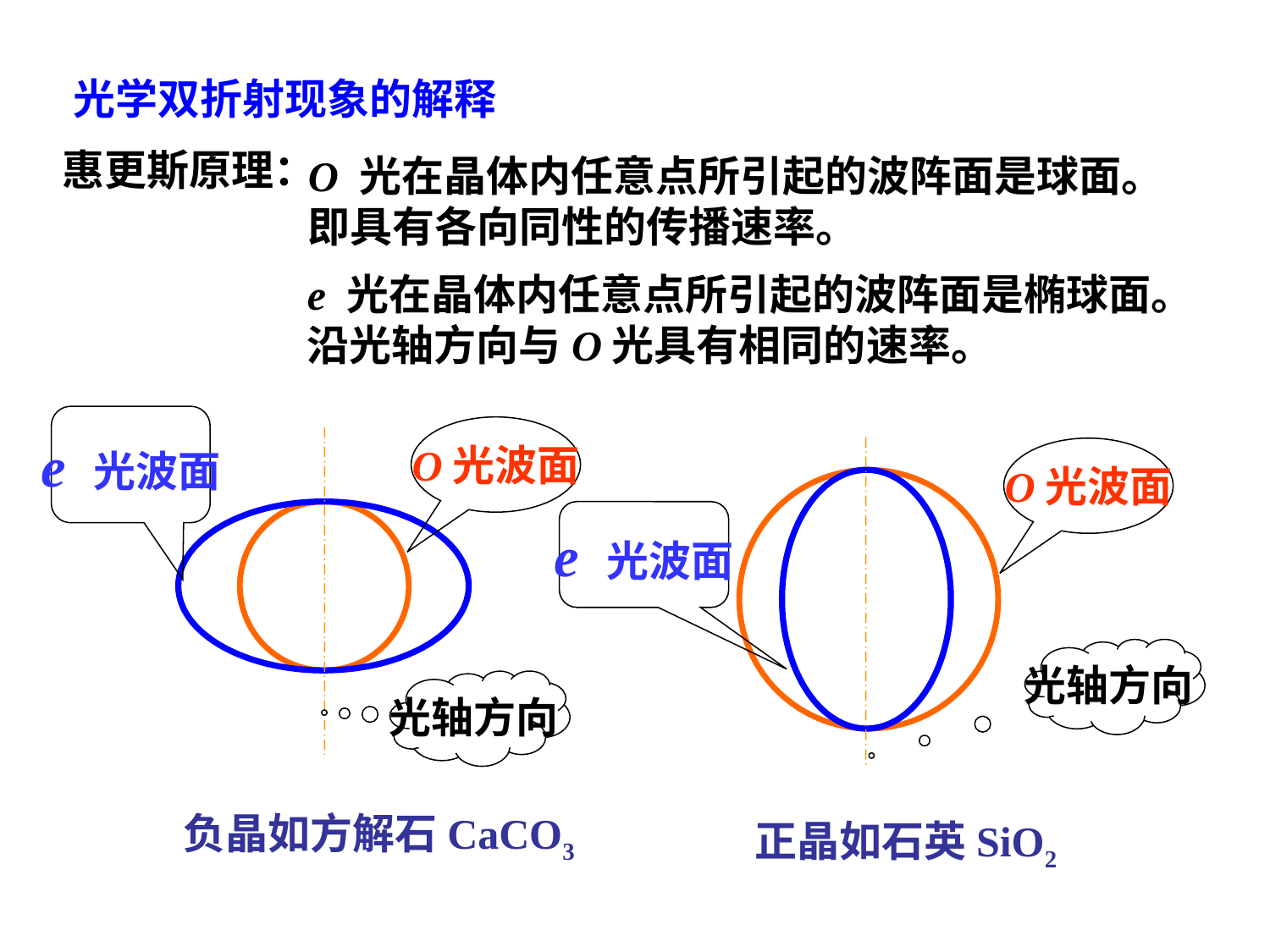

光学双折射现象的解释
惠更斯原理：
O 光在晶体内任意点所引起的波阵面是球面。即具有各向同性的传播速率。
e 光在晶体内任意点所引起的波阵面是椭球面。沿光轴方向与O光具有相同的速率。
e 光波面
O光波面

O光波面

e 光波面
光轴方向
光轴方向
负晶如方解石CaCO3
正晶如石英SiO2
46